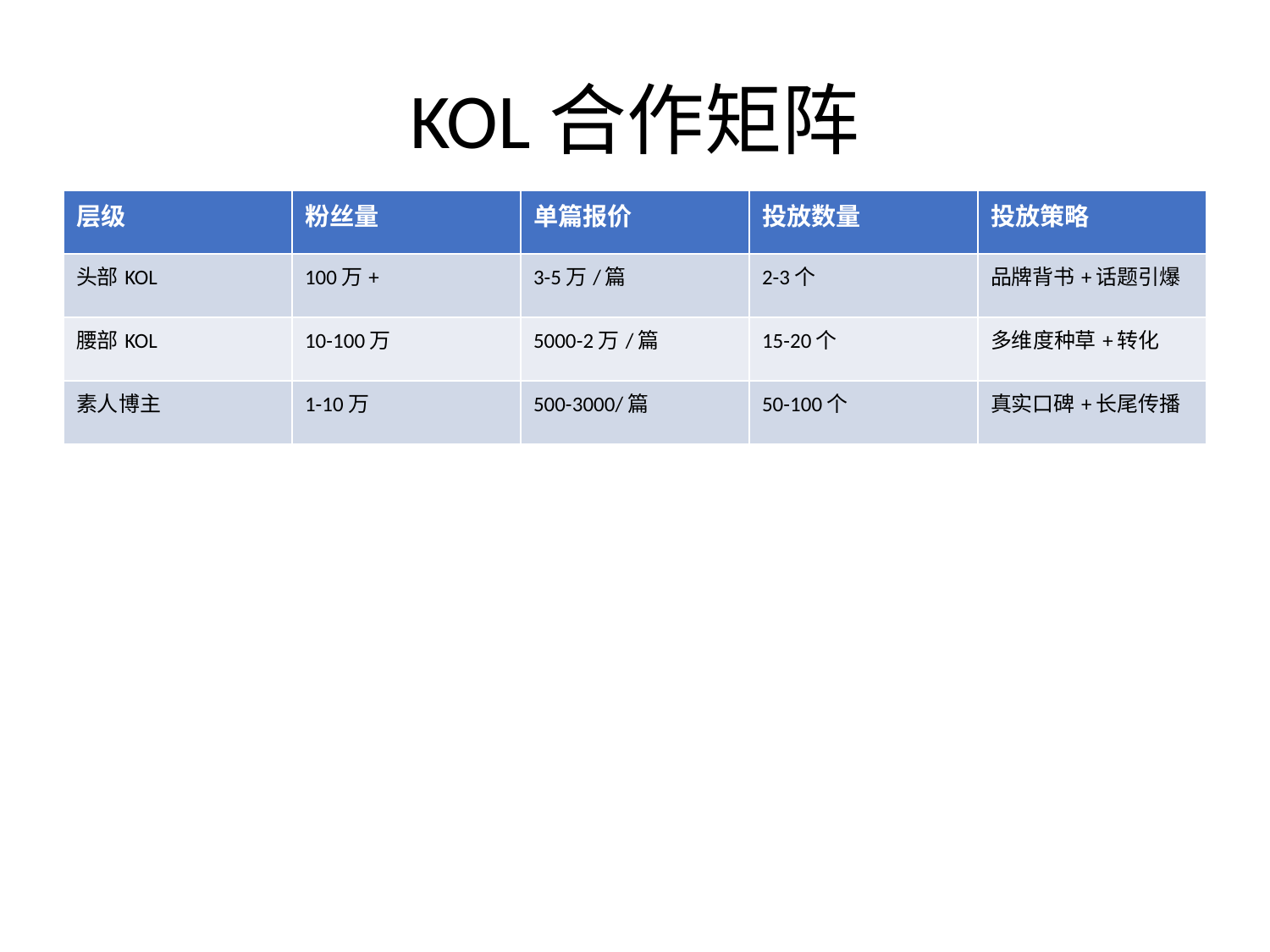

# KOL合作矩阵
| 层级 | 粉丝量 | 单篇报价 | 投放数量 | 投放策略 |
| --- | --- | --- | --- | --- |
| 头部KOL | 100万+ | 3-5万/篇 | 2-3个 | 品牌背书+话题引爆 |
| 腰部KOL | 10-100万 | 5000-2万/篇 | 15-20个 | 多维度种草+转化 |
| 素人博主 | 1-10万 | 500-3000/篇 | 50-100个 | 真实口碑+长尾传播 |